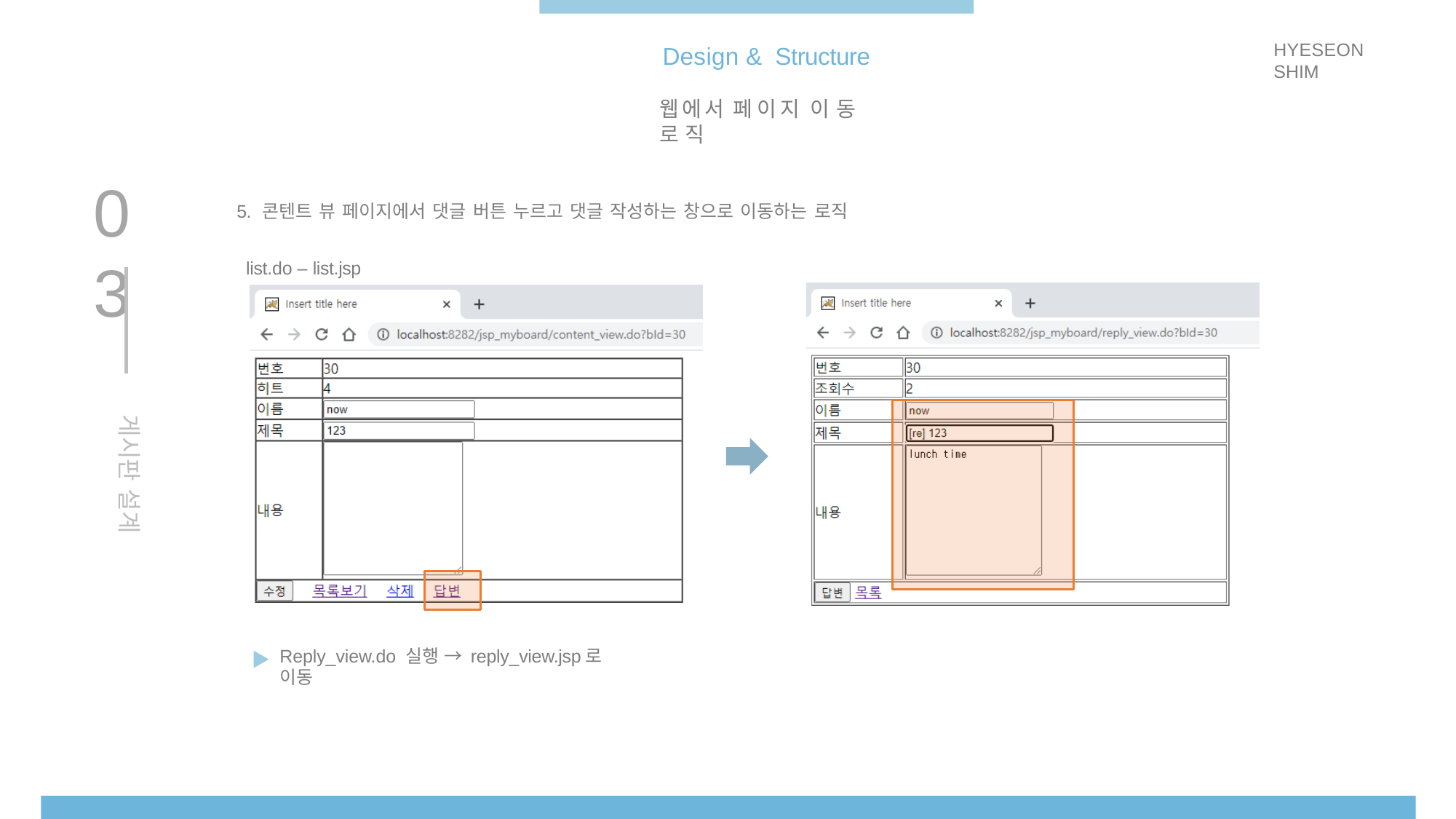

HYESEON SHIM
# Design & Structure
웹에서 페이지 이동 로직
03
5. 콘텐트 뷰 페이지에서 댓글 버튼 누르고 댓글 작성하는 창으로 이동하는 로직
list.do – list.jsp

게시판 설계

Reply_view.do 실행 → reply_view.jsp로 이동